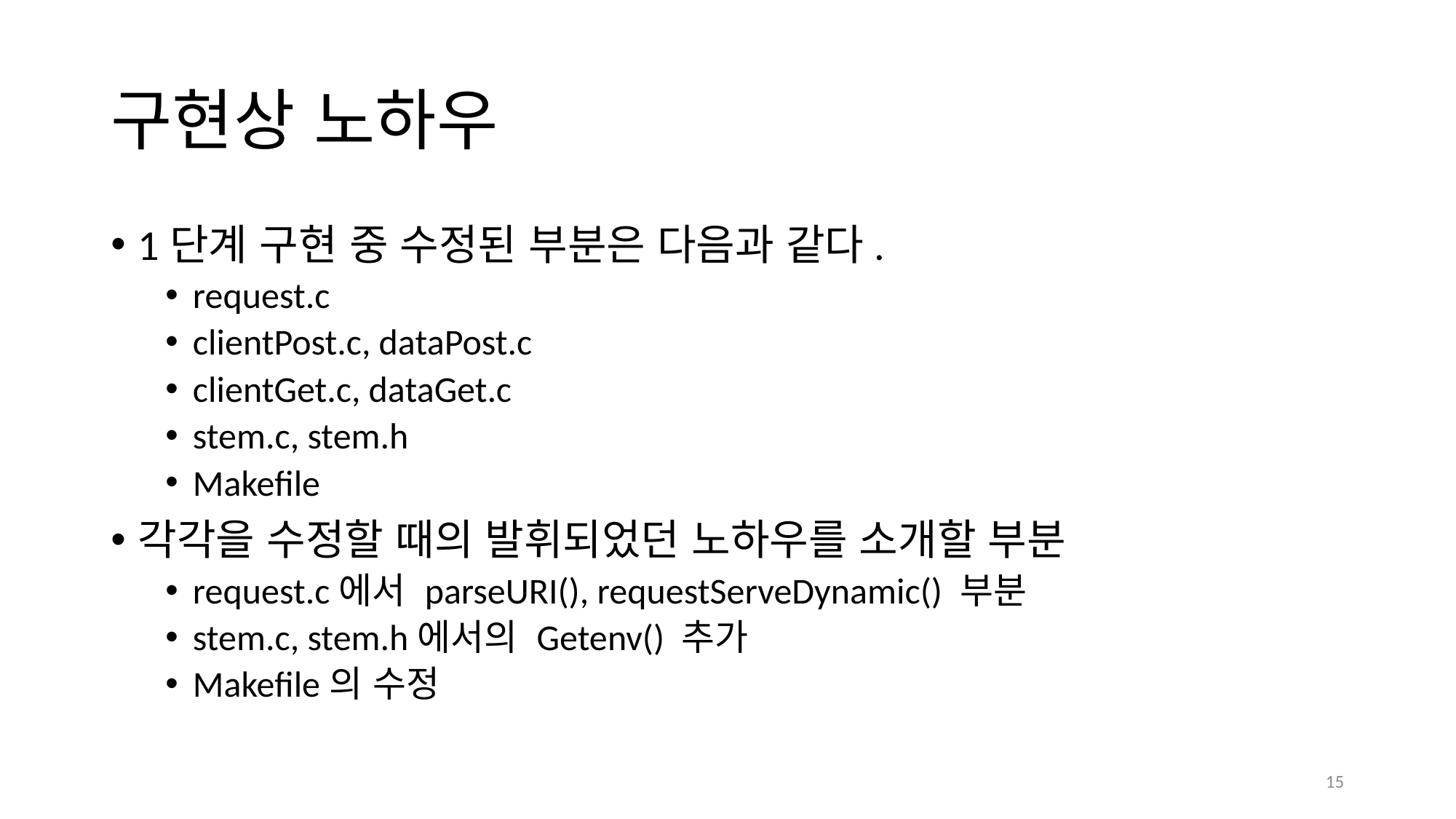

# 구현상 노하우
1단계 구현 중 수정된 부분은 다음과 같다.
request.c
clientPost.c, dataPost.c
clientGet.c, dataGet.c
stem.c, stem.h
Makefile
각각을 수정할 때의 발휘되었던 노하우를 소개할 부분
request.c에서 parseURI(), requestServeDynamic() 부분
stem.c, stem.h에서의 Getenv() 추가
Makefile의 수정

15